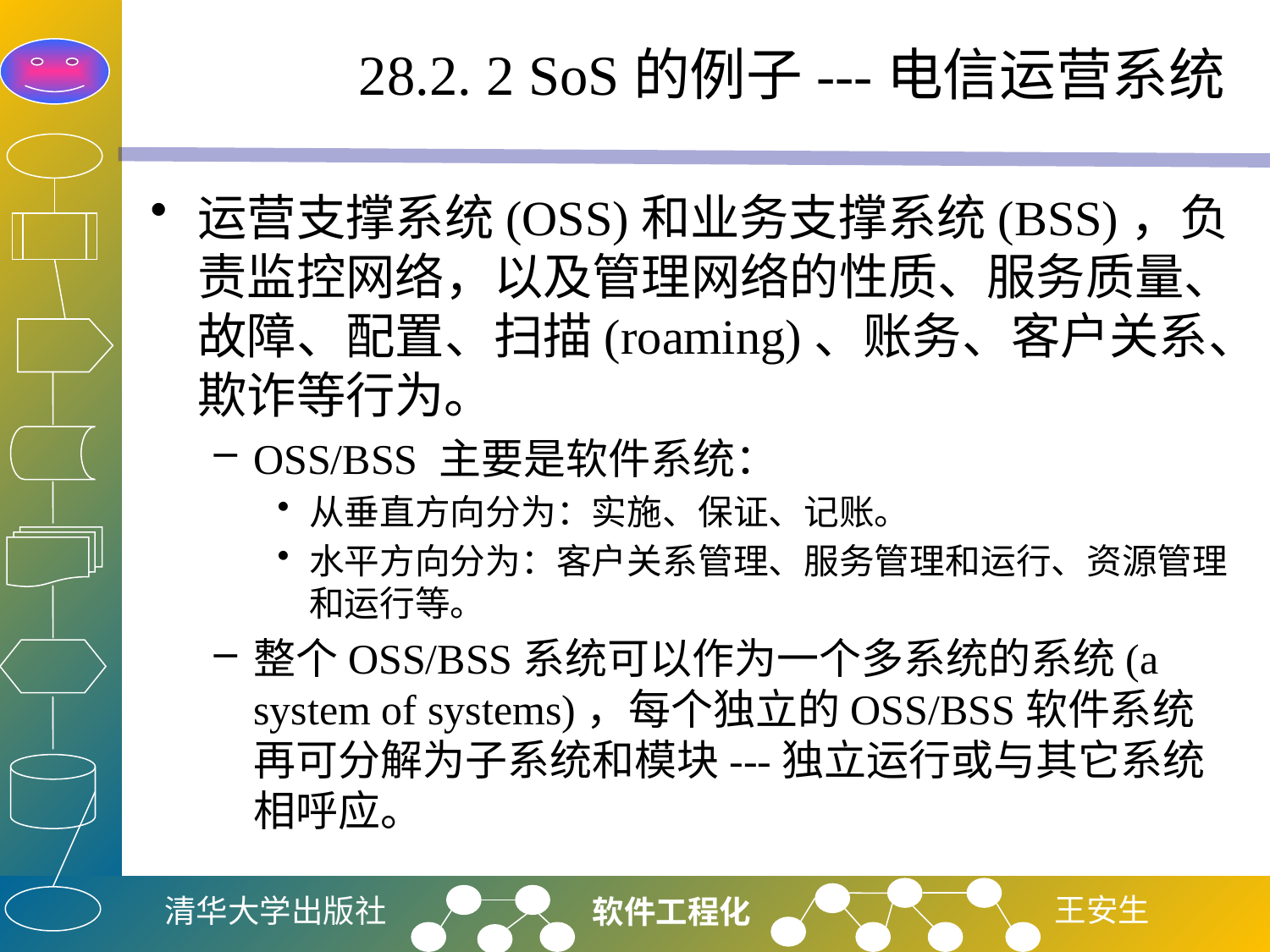

# 28.2. 2 SoS的例子---电信运营系统
运营支撑系统(OSS)和业务支撑系统(BSS)，负责监控网络，以及管理网络的性质、服务质量、故障、配置、扫描(roaming)、账务、客户关系、欺诈等行为。
OSS/BSS 主要是软件系统：
从垂直方向分为：实施、保证、记账。
水平方向分为：客户关系管理、服务管理和运行、资源管理和运行等。
整个OSS/BSS系统可以作为一个多系统的系统(a system of systems)，每个独立的OSS/BSS软件系统再可分解为子系统和模块---独立运行或与其它系统相呼应。